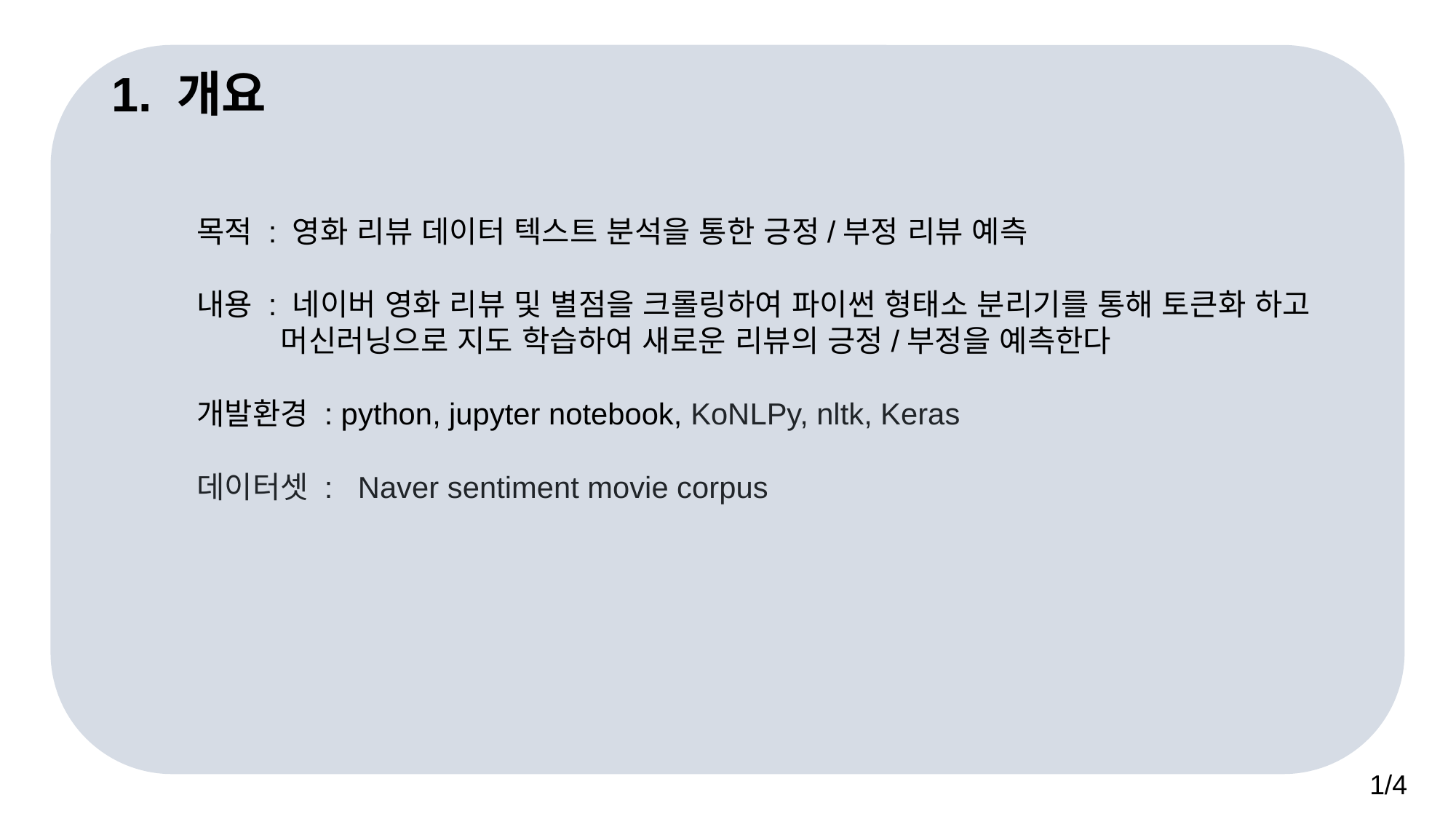

1. 개요
목적 : 영화 리뷰 데이터 텍스트 분석을 통한 긍정/부정 리뷰 예측

내용 : 네이버 영화 리뷰 및 별점을 크롤링하여 파이썬 형태소 분리기를 통해 토큰화 하고
         머신러닝으로 지도 학습하여 새로운 리뷰의 긍정/부정을 예측한다

개발환경 : python, jupyter notebook, KoNLPy, nltk, Keras

데이터셋 :   Naver sentiment movie corpus

1/4